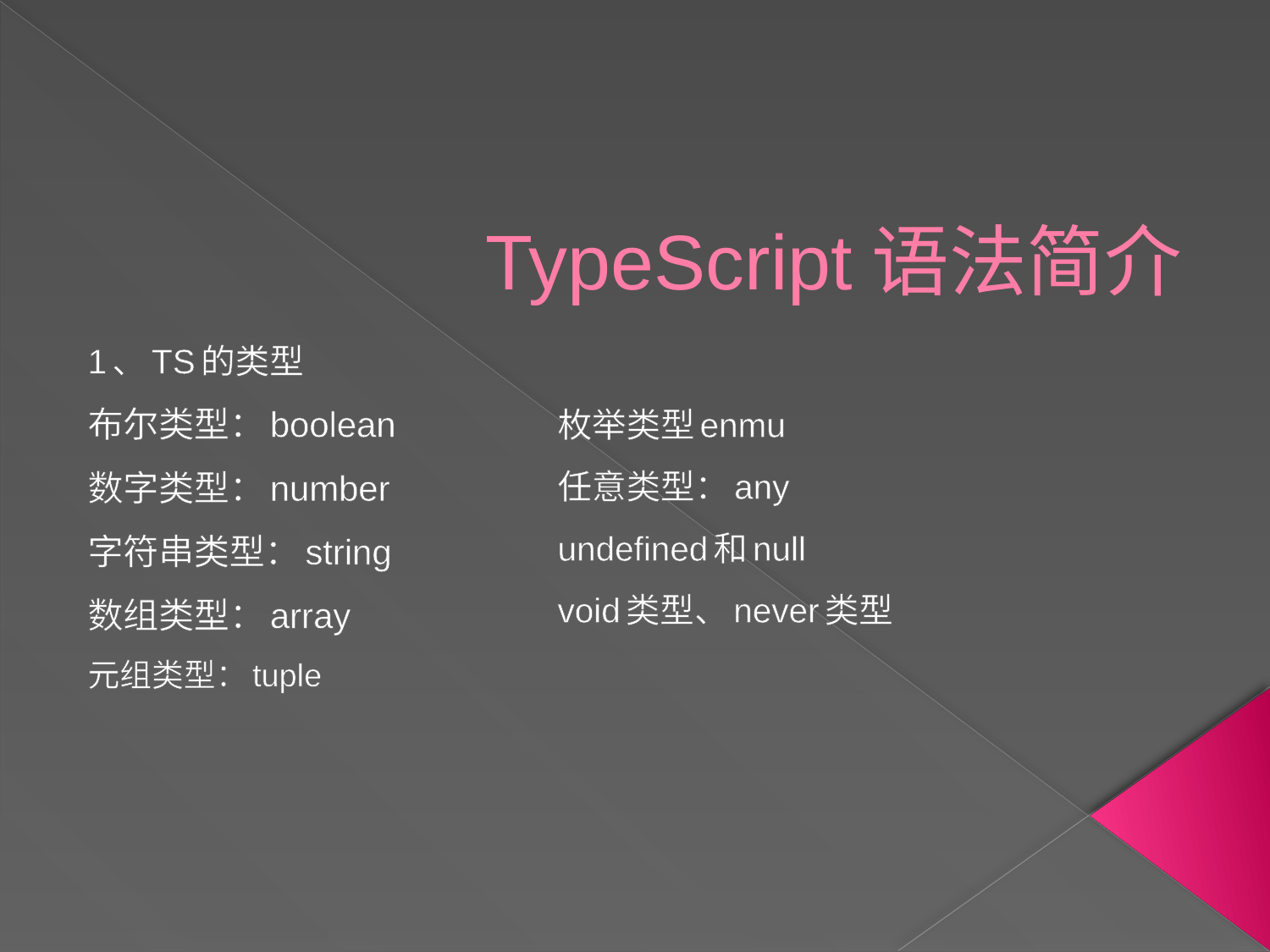

# TypeScript语法简介
1、TS的类型
布尔类型：boolean
数字类型：number
字符串类型：string
数组类型：array
元组类型：tuple
枚举类型enmu
任意类型：any
undefined和null
void类型、never类型